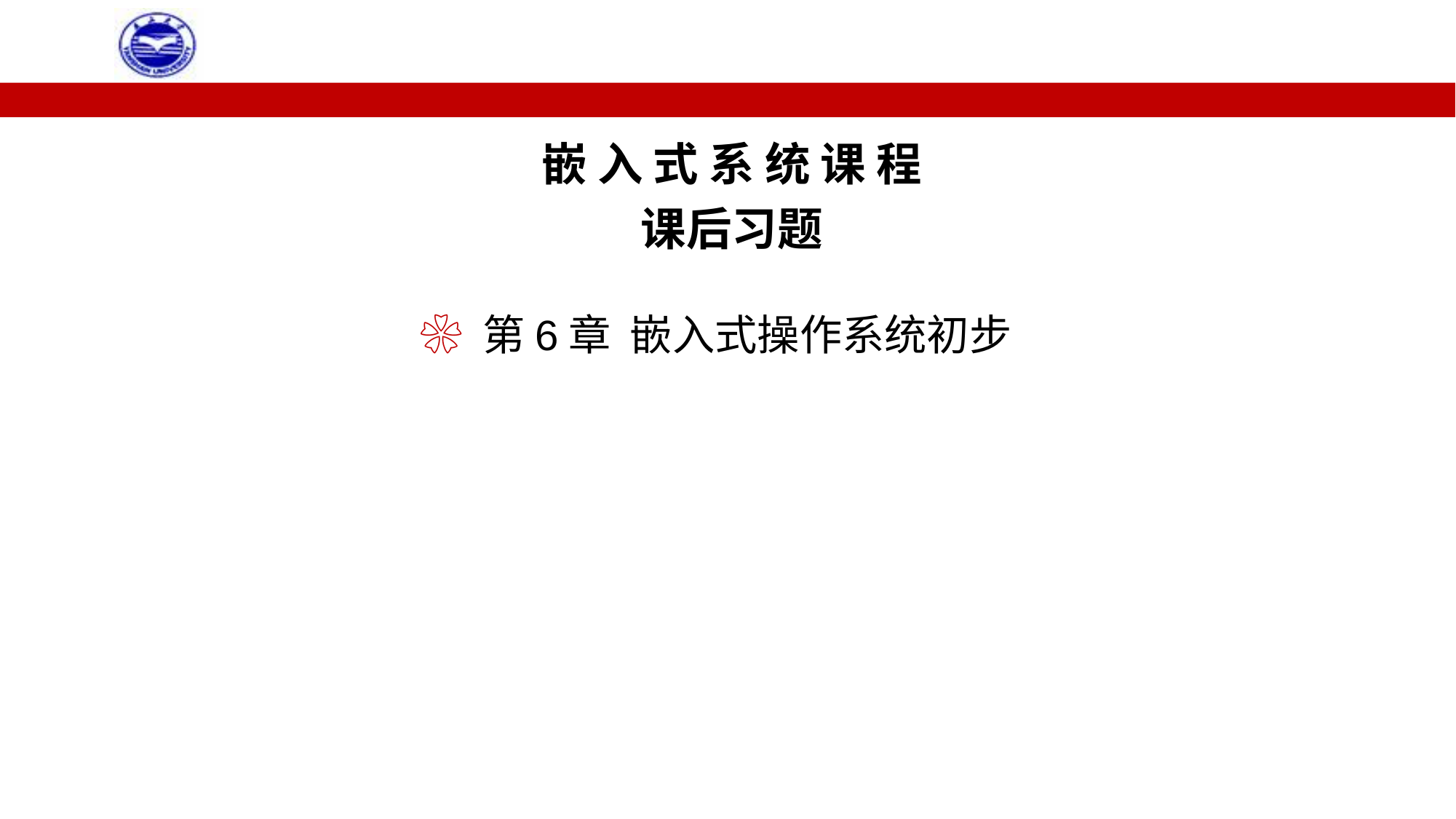

嵌 入 式 系 统 课 程
课后习题
❀ 第6章  嵌入式操作系统初步